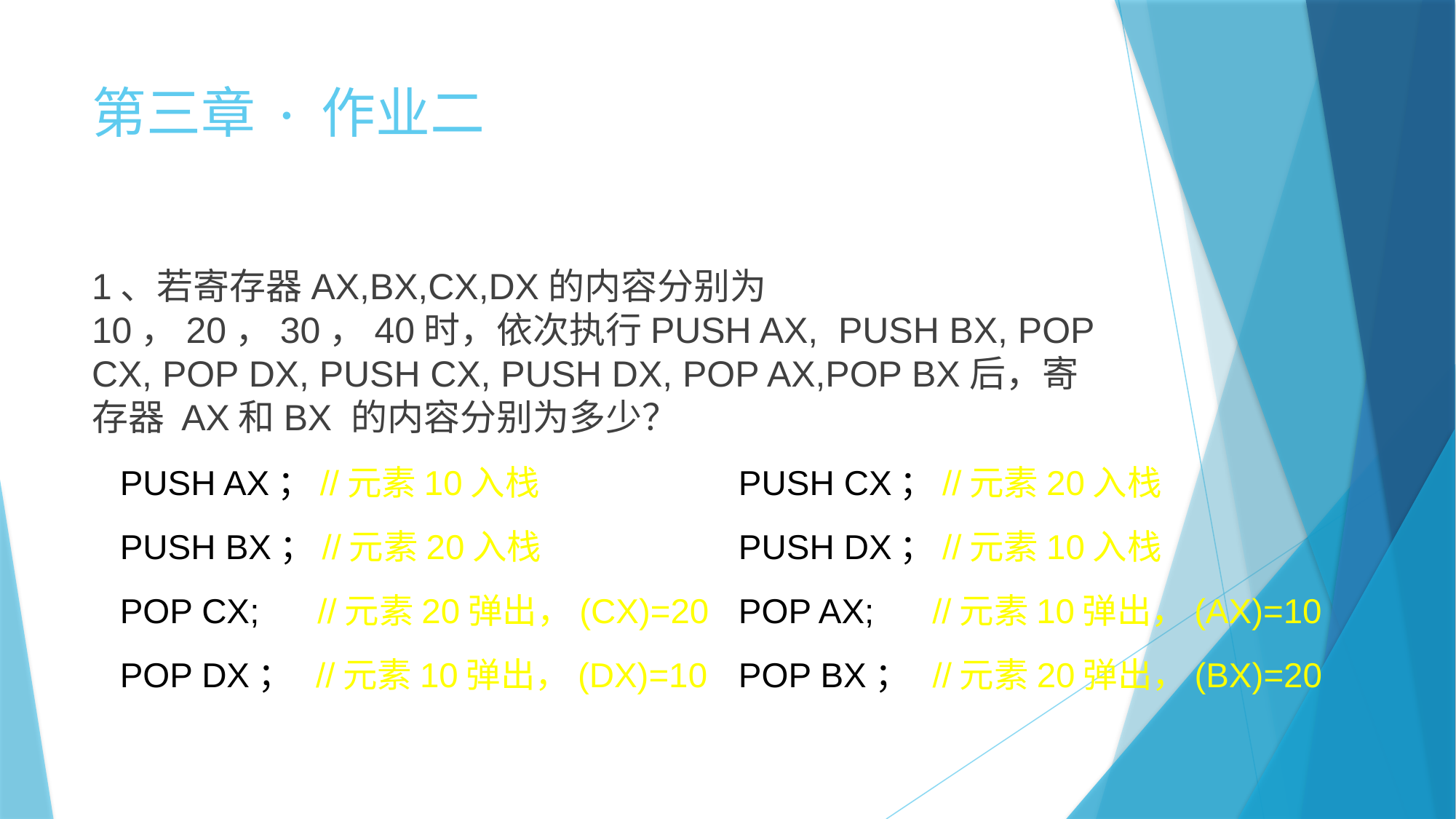

# 第三章 · 作业二
1、若寄存器AX,BX,CX,DX的内容分别为10，20，30，40时，依次执行PUSH AX,  PUSH BX, POP CX, POP DX, PUSH CX, PUSH DX, POP AX,POP BX后，寄存器 AX和BX 的内容分别为多少？

PUSH AX；//元素10入栈
PUSH BX；//元素20入栈
POP CX;      //元素20弹出，(CX)=20
POP DX；  //元素10弹出，(DX)=10

PUSH CX；//元素20入栈
PUSH DX；//元素10入栈
POP AX;      //元素10弹出，(AX)=10
POP BX；  //元素20弹出，(BX)=20